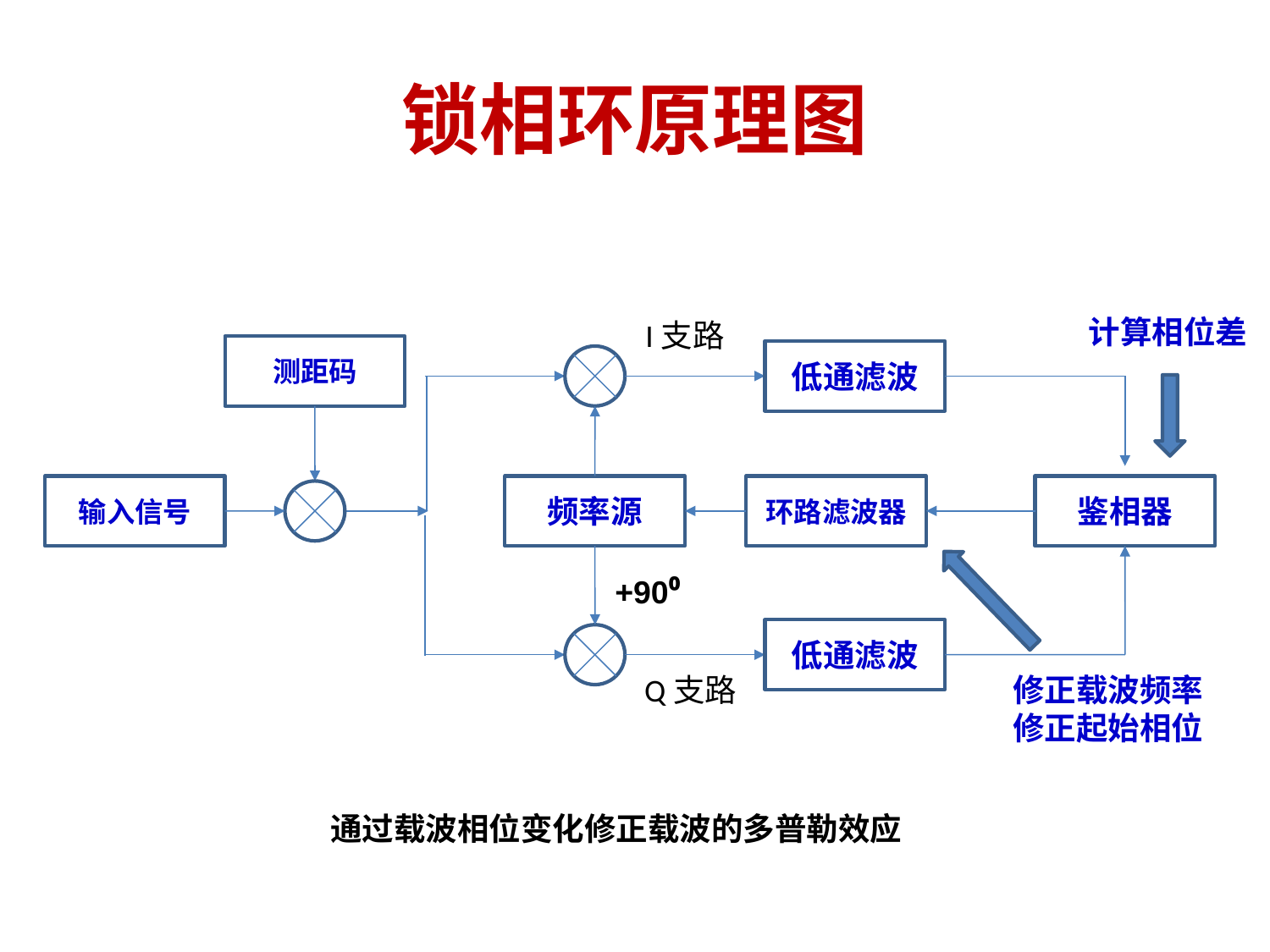

# 锁相环原理图
计算相位差
I支路
测距码
低通滤波

输入信号
频率源
环路滤波器
鉴相器

+90⁰
低通滤波

Q支路

修正载波频率
修正起始相位
通过载波相位变化修正载波的多普勒效应